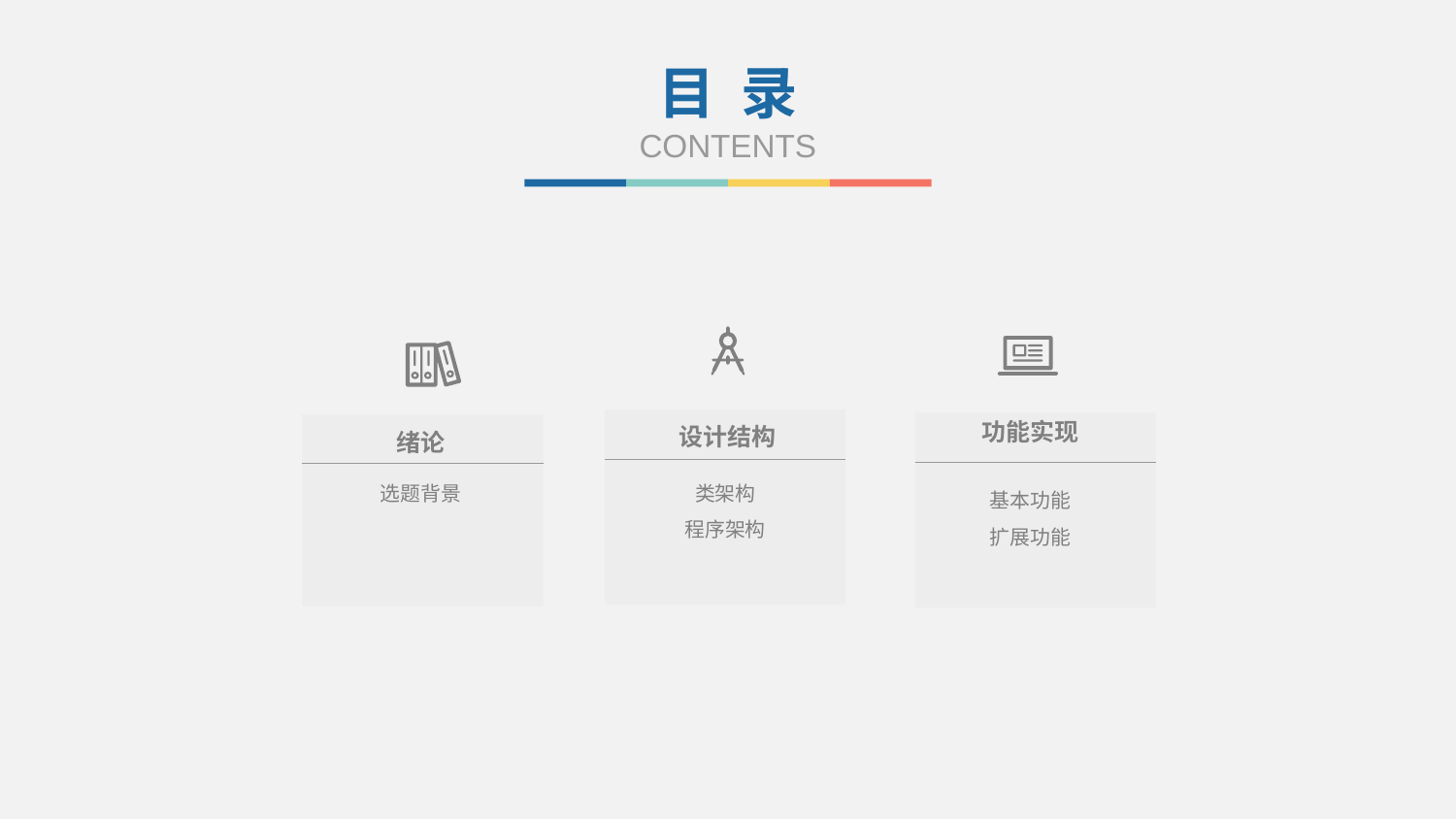

目  录
CONTENTS

功能实现

设计结构
绪论
选题背景
类架构
程序架构
基本功能
扩展功能